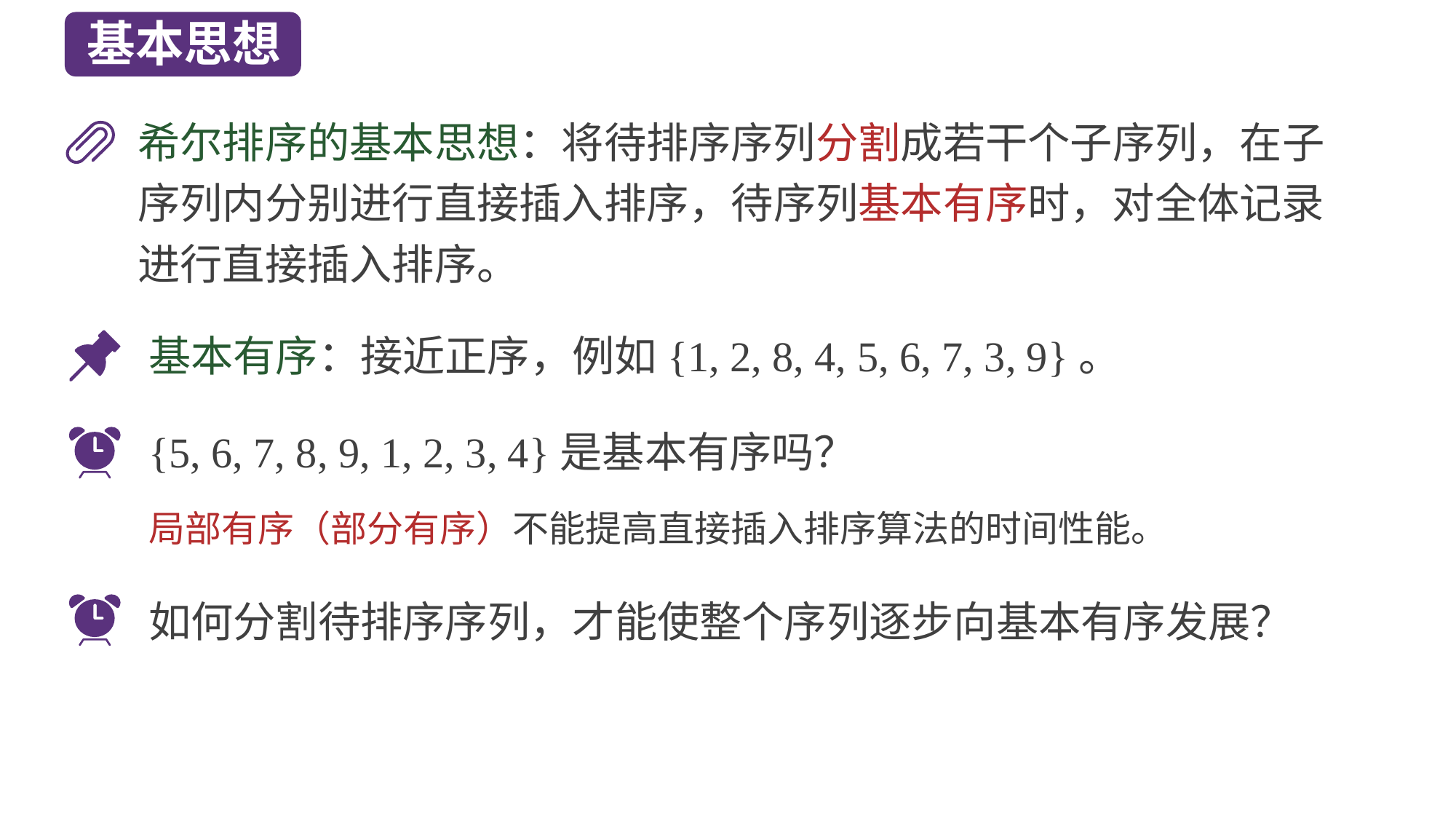

基本思想

希尔排序的基本思想：将待排序序列分割成若干个子序列，在子序列内分别进行直接插入排序，待序列基本有序时，对全体记录进行直接插入排序。

基本有序：接近正序，例如{1, 2, 8, 4, 5, 6, 7, 3, 9}。

{5, 6, 7, 8, 9, 1, 2, 3, 4}是基本有序吗？

局部有序（部分有序）不能提高直接插入排序算法的时间性能。
如何分割待排序序列，才能使整个序列逐步向基本有序发展？